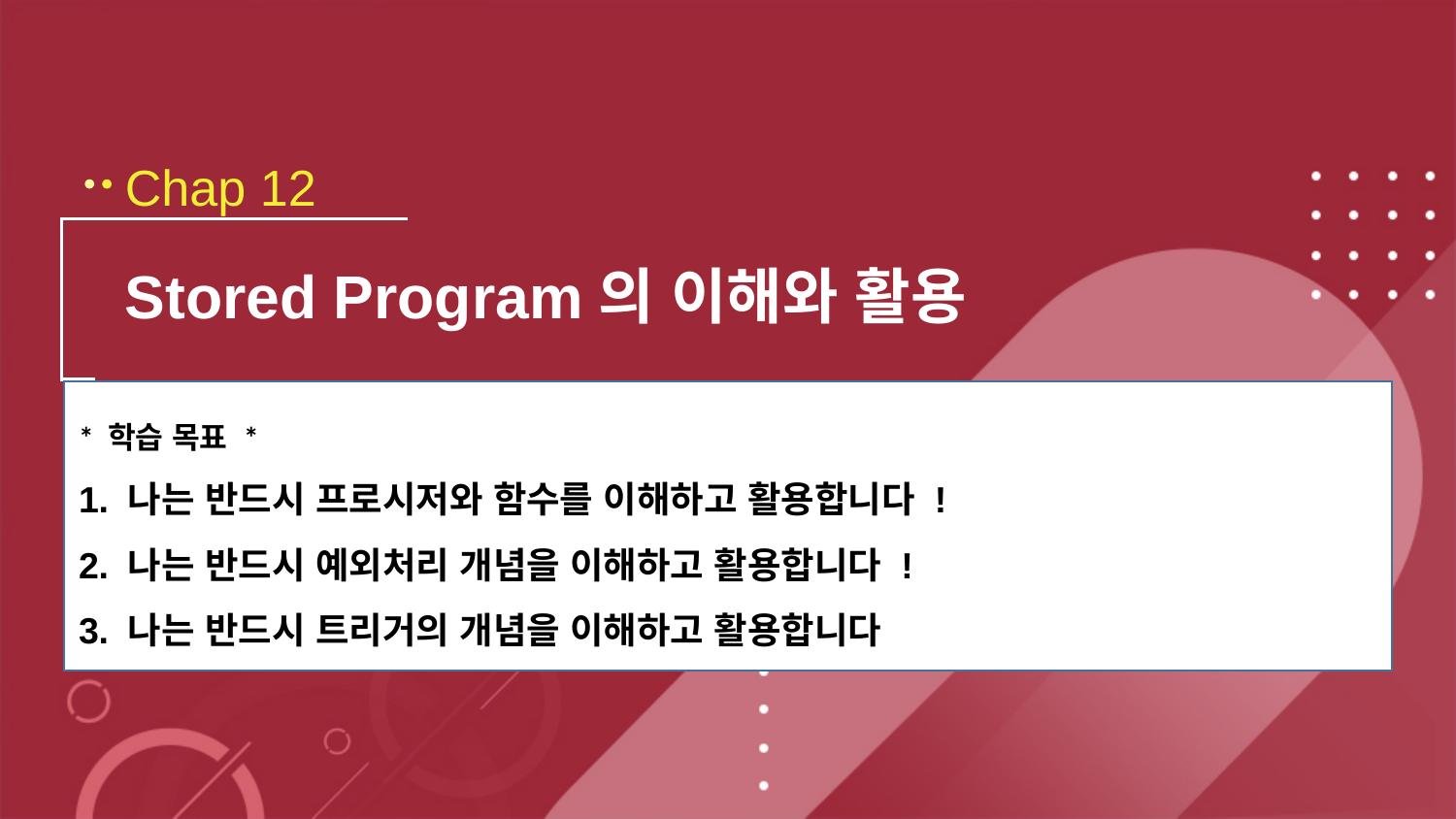

Chap 12

Stored Program의 이해와 활용
* 학습 목표 *
1. 나는 반드시 프로시저와 함수를 이해하고 활용합니다 !
2. 나는 반드시 예외처리 개념을 이해하고 활용합니다 !
3. 나는 반드시 트리거의 개념을 이해하고 활용합니다